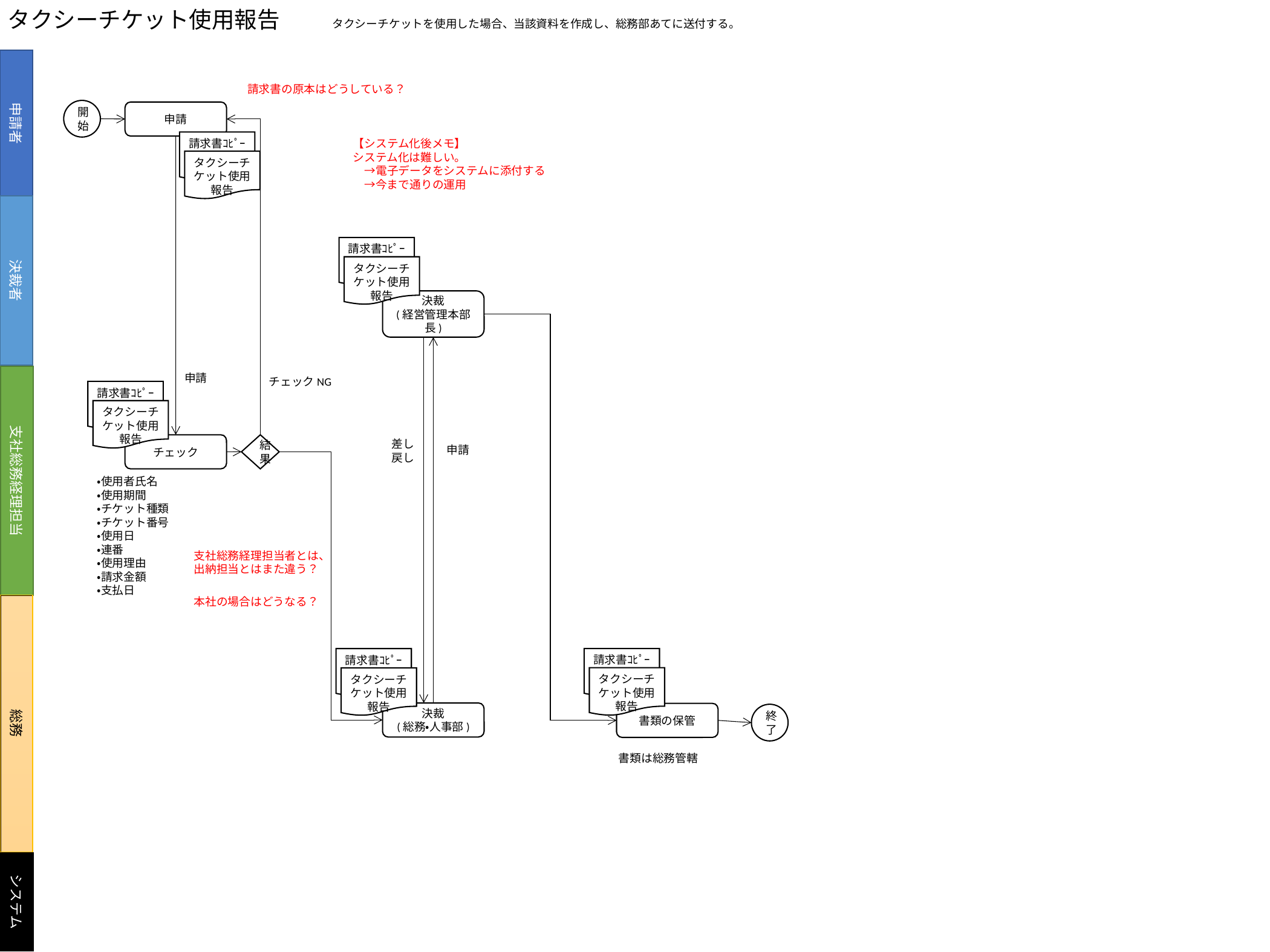

タクシーチケット使用報告
タクシーチケットを使用した場合、当該資料を作成し、総務部あてに送付する。
申請者
請求書の原本はどうしている？
開始
申請
請求書ｺﾋﾟｰ
【システム化後メモ】
システム化は難しい。
　→電子データをシステムに添付する
　→今まで通りの運用
タクシーチケット使用報告
決裁者
請求書ｺﾋﾟｰ
タクシーチケット使用報告
決裁
(経営管理本部長)
支社総務経理担当
申請
チェックNG
請求書ｺﾋﾟｰ
タクシーチケット使用報告
差し戻し
チェック
結果
申請
・使用者氏名
・使用期間
・チケット種類
・チケット番号
・使用日
・連番
・使用理由
・請求金額
・支払日
支社総務経理担当者とは、
出納担当とはまた違う？
本社の場合はどうなる？
総務
請求書ｺﾋﾟｰ
請求書ｺﾋﾟｰ
タクシーチケット使用報告
タクシーチケット使用報告
決裁
(総務・人事部)
書類の保管
終了
書類は総務管轄
システム